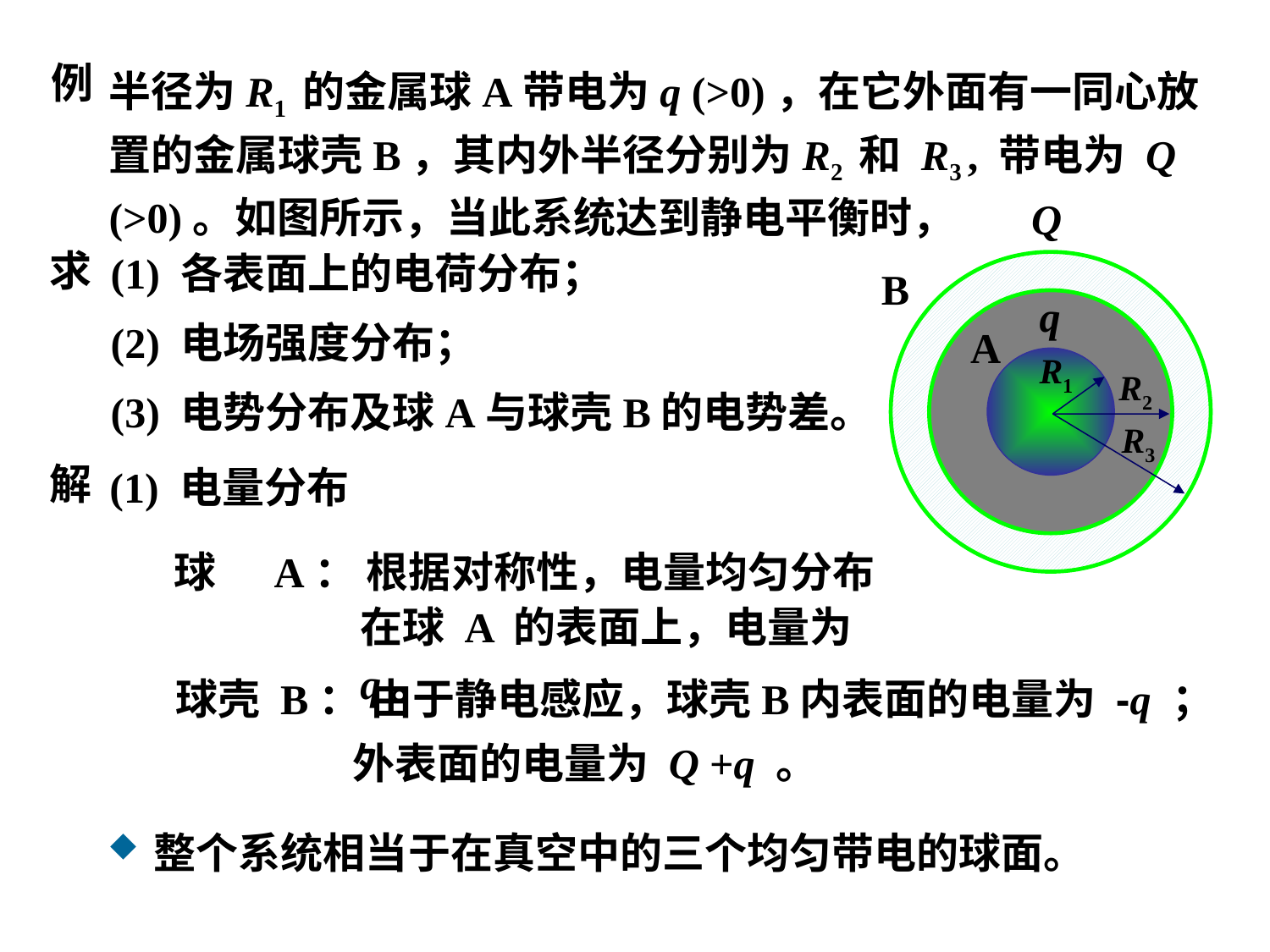

例
半径为R1 的金属球A带电为q (>0)，在它外面有一同心放置的金属球壳B，其内外半径分别为R2 和 R3 , 带电为 Q (>0)。如图所示，当此系统达到静电平衡时，
Q
求
(1) 各表面上的电荷分布；

B
q
(2) 电场强度分布；
A
R1

R2

(3) 电势分布及球A与球壳B的电势差。
R3

解
(1) 电量分布
球     A： 根据对称性，电量均匀分布在球 A 的表面上，电量为q。
球壳 B： 由于静电感应，球壳B内表面的电量为 -q ；
外表面的电量为 Q +q 。
 整个系统相当于在真空中的三个均匀带电的球面。